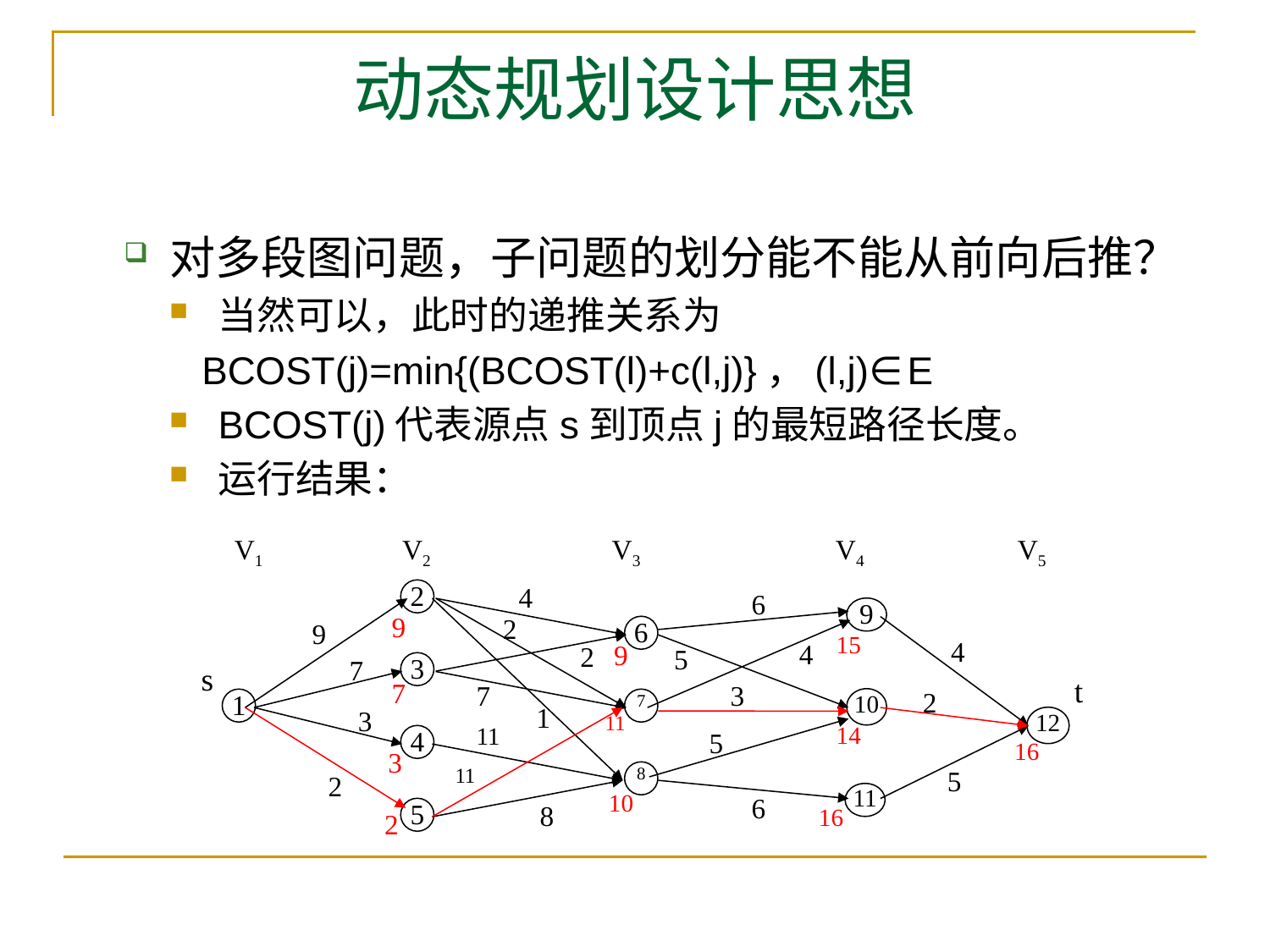

# 动态规划设计思想
对多段图问题，子问题的划分能不能从前向后推？
当然可以，此时的递推关系为
   BCOST(j)=min{(BCOST(l)+c(l,j)}，(l,j)∈E
BCOST(j)代表源点s到顶点j的最短路径长度。
运行结果：
V1                    V2                          V3                            V4                      V5
4
6
2
9
4
4
2
5
7
s
t
7
3
2
1
3
11
5
11
5
2
6
8
2
3
4
5
9
10
11
6
7
8
1
12
9
15
9
7
11
14
16
3
10
16
2